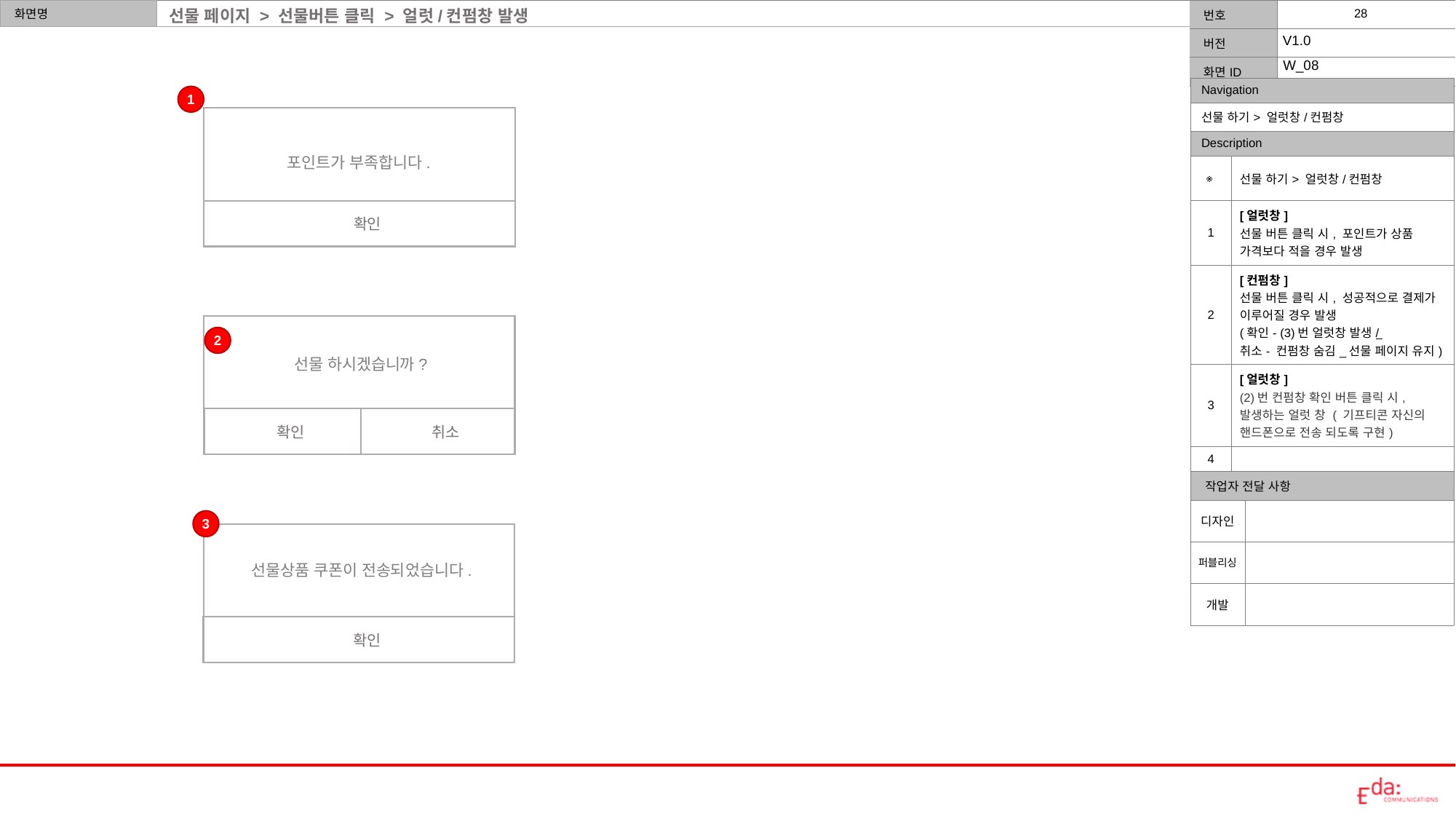

선물 페이지 > 선물버튼 클릭 > 얼럿/컨펌창 발생
W_08
| Navigation |  |  |
| --- | --- | --- |
| 선물 하기> 얼럿창/컨펌창 |  |  |
| Description |  |  |
| ※ | 선물 하기> 얼럿창/컨펌창 |  |
| 1 | [얼럿창] 선물 버튼 클릭 시, 포인트가 상품 가격보다 적을 경우 발생 |  |
| 2 | [컨펌창] 선물 버튼 클릭 시, 성공적으로 결제가 이루어질 경우 발생 (확인- (3)번 얼럿창 발생/ 취소- 컨펌창 숨김\_선물 페이지 유지) |  |
| 3 | [얼럿창] (2)번 컨펌창 확인 버튼 클릭 시, 발생하는 얼럿 창 ( 기프티콘 자신의 핸드폰으로 전송 되도록 구현) |  |
| 4 |  |  |
| 작업자 전달 사항 |  |  |
| 디자인 |  |  |
| 퍼블리싱 |  |  |
| 개발 |  |  |
1

포인트가 부족합니다.
   확인

2
선물 하시겠습니까?
   확인
   취소
3

선물상품 쿠폰이 전송되었습니다.
   확인